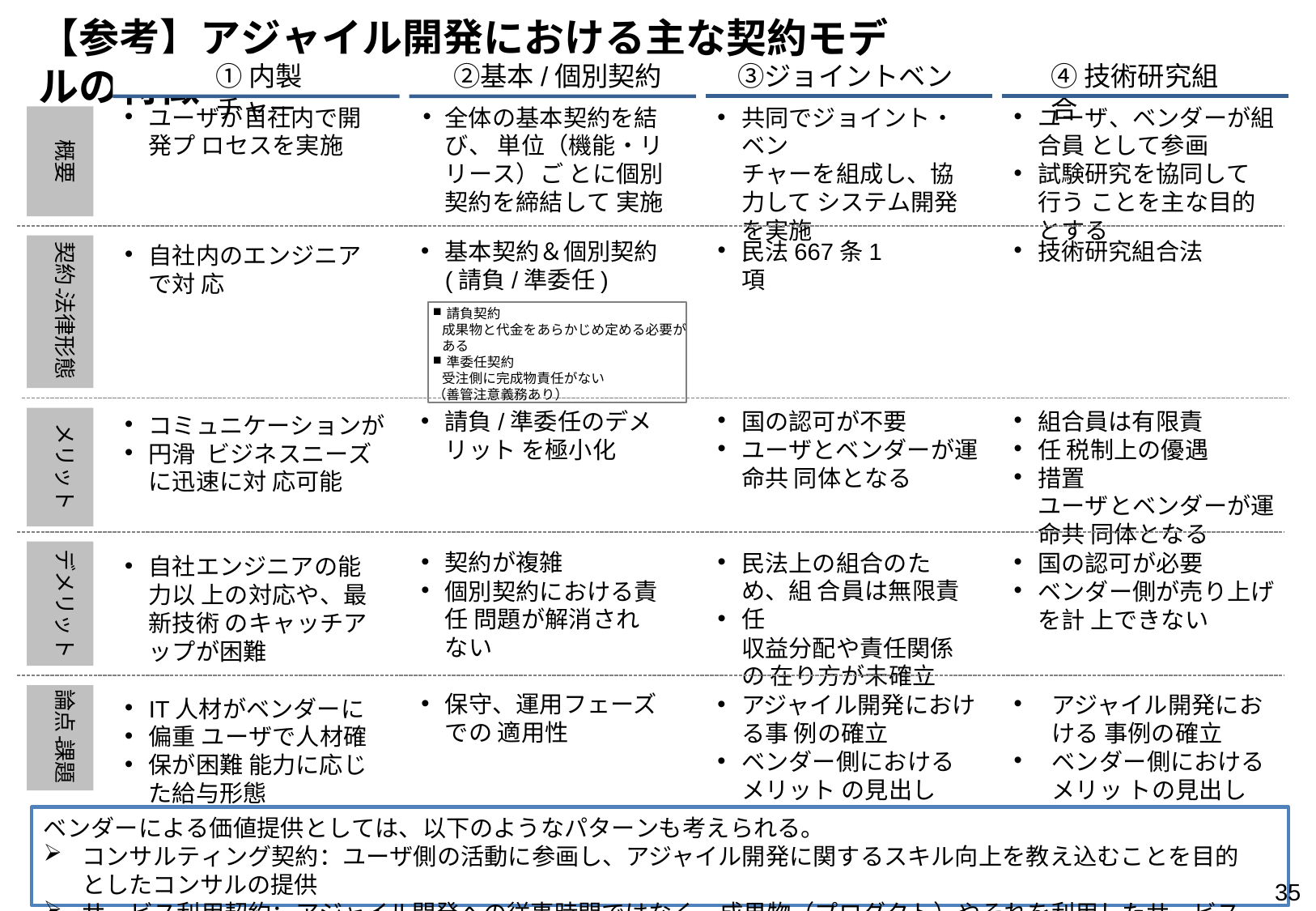

# 【参考】アジャイル開発における主な契約モデルの特徴

①内製	②基本/個別契約	③ジョイントベンチャー
④技術研究組合

•	•
•
ユーザが自社内で開発プ ロセスを実施
全体の基本契約を結び、 単位（機能・リリース）ご とに個別契約を締結して 実施
共同でジョイント・ベン
チャーを組成し、協力して システム開発を実施
ユーザ、ベンダーが組合員 として参画
試験研究を協同して行う ことを主な目的とする

概要
•

•
•
基本契約＆個別契約
(請負/準委任)
民法667条1項
技術研究組合法

•
自社内のエンジニアで対 応
契約 法律形態
-
請負契約
成果物と代金をあらかじめ定める必要がある
準委任契約
受注側に完成物責任がない
（善管注意義務あり）

•
•
•
•
•
請負/準委任のデメリット を極小化
国の認可が不要
ユーザとベンダーが運命共 同体となる
組合員は有限責任 税制上の優遇措置
ユーザとベンダーが運命共 同体となる
•
•

コミュニケーションが円滑  ビジネスニーズに迅速に対 応可能
メリット

•
•
•
•
•
契約が複雑
個別契約における責任 問題が解消されない
民法上の組合のため、組 合員は無限責任
収益分配や責任関係の 在り方が未確立
国の認可が必要
ベンダー側が売り上げを計 上できない
デメリット
•
自社エンジニアの能力以 上の対応や、最新技術 のキャッチアップが困難
•

•
•
論点 課題
保守、運用フェーズでの 適用性
アジャイル開発における事 例の確立
ベンダー側におけるメリット の見出し
アジャイル開発における 事例の確立
ベンダー側におけるメリッ トの見出し
•
•
•
IT人材がベンダーに偏重 ユーザで人材確保が困難 能力に応じた給与形態
-
•

ベンダーによる価値提供としては、以下のようなパターンも考えられる。
コンサルティング契約：ユーザ側の活動に参画し、アジャイル開発に関するスキル向上を教え込むことを目的としたコンサルの提供
サービス利用契約：アジャイル開発への従事時間ではなく、成果物（プロダクト）やそれを利用したサービスによる価値提供
35